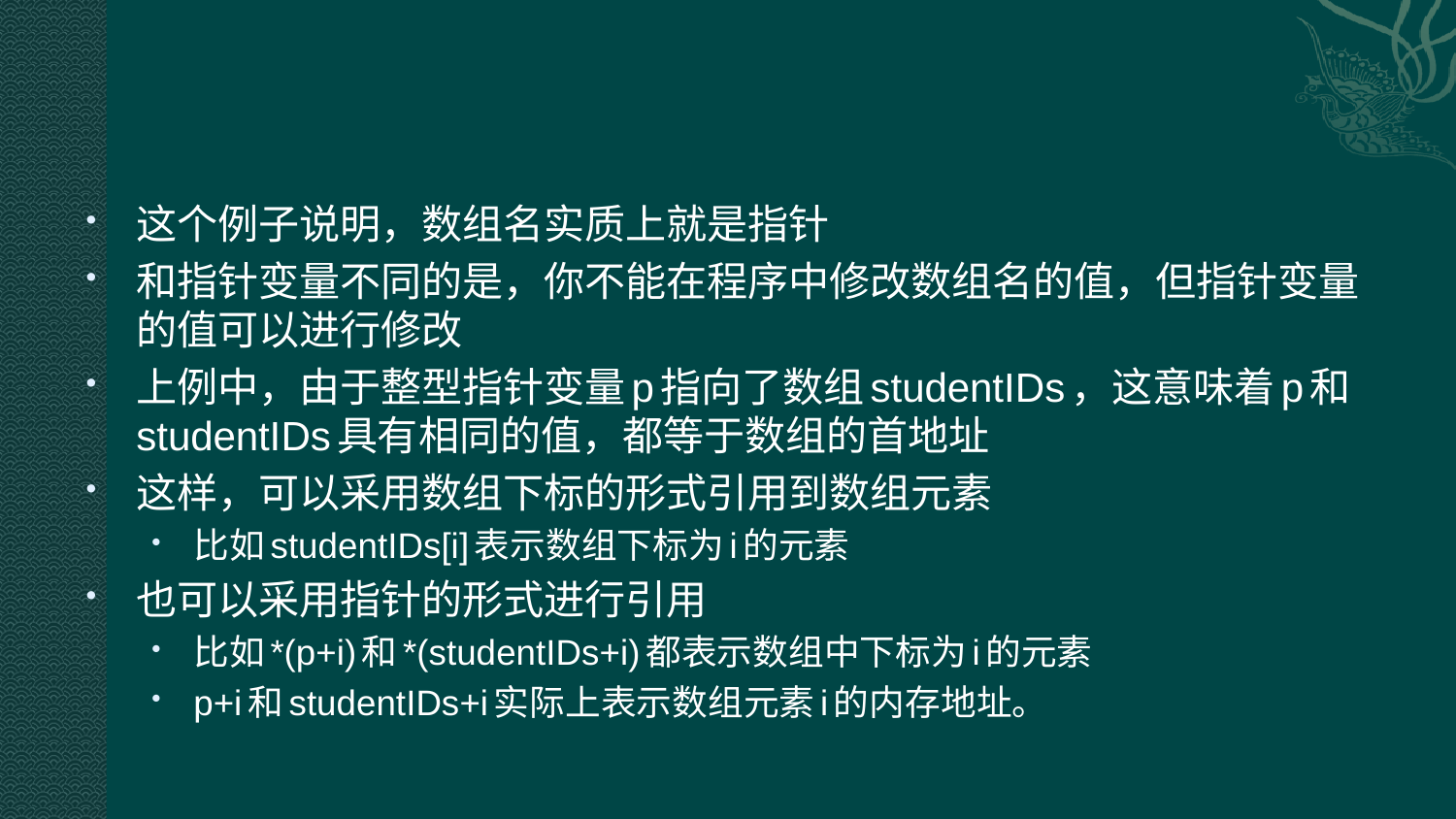

#
这个例子说明，数组名实质上就是指针
和指针变量不同的是，你不能在程序中修改数组名的值，但指针变量的值可以进行修改
上例中，由于整型指针变量p指向了数组studentIDs，这意味着p和studentIDs具有相同的值，都等于数组的首地址
这样，可以采用数组下标的形式引用到数组元素
比如studentIDs[i]表示数组下标为i的元素
也可以采用指针的形式进行引用
比如*(p+i)和*(studentIDs+i)都表示数组中下标为i的元素
p+i和studentIDs+i实际上表示数组元素i的内存地址。